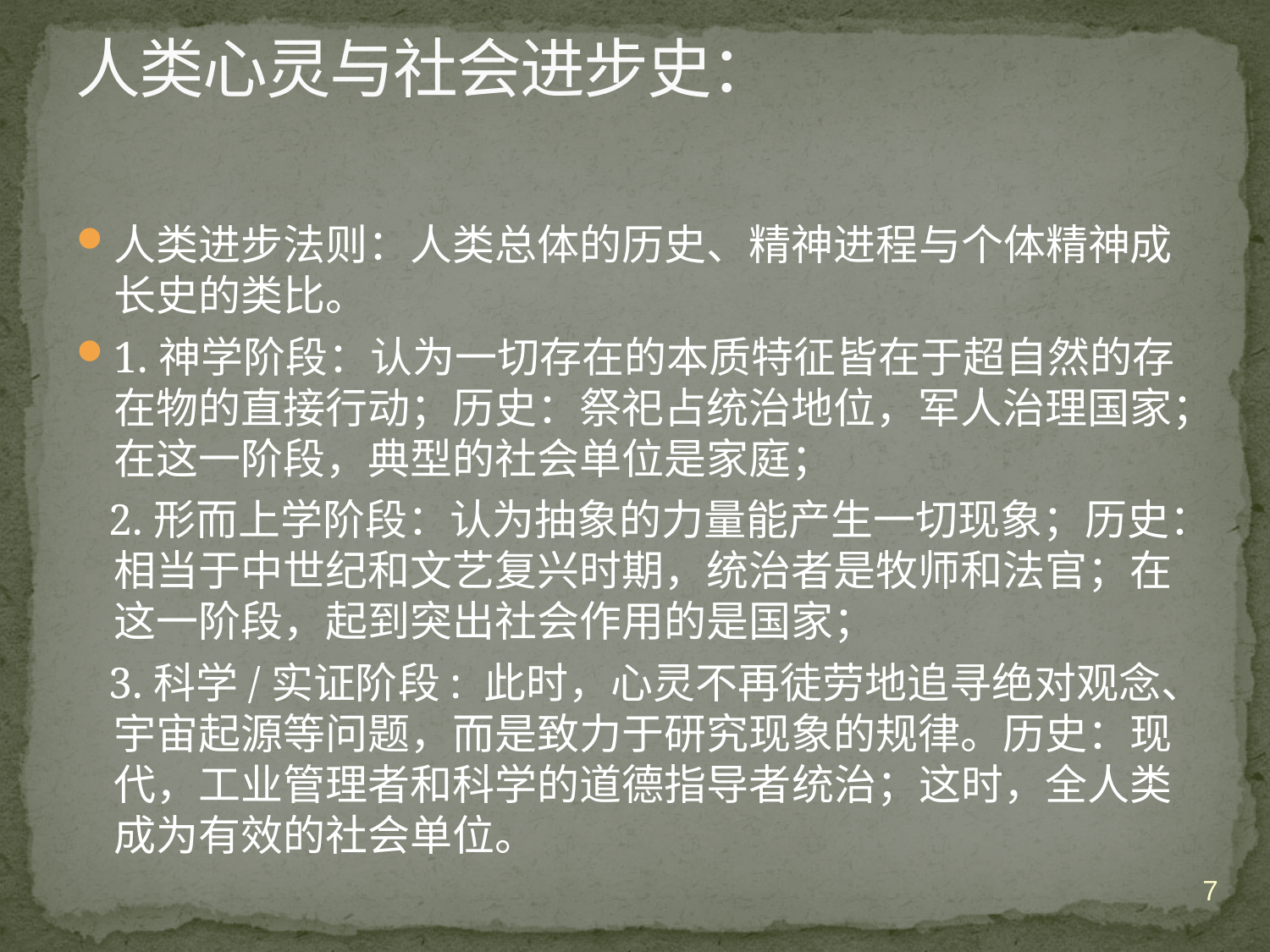

# 人类心灵与社会进步史：
人类进步法则：人类总体的历史、精神进程与个体精神成长史的类比。
1.神学阶段：认为一切存在的本质特征皆在于超自然的存在物的直接行动；历史：祭祀占统治地位，军人治理国家；在这一阶段，典型的社会单位是家庭；
   2.形而上学阶段：认为抽象的力量能产生一切现象；历史：相当于中世纪和文艺复兴时期，统治者是牧师和法官；在这一阶段，起到突出社会作用的是国家；
   3.科学/实证阶段: 此时，心灵不再徒劳地追寻绝对观念、宇宙起源等问题，而是致力于研究现象的规律。历史：现代，工业管理者和科学的道德指导者统治；这时，全人类成为有效的社会单位。
7